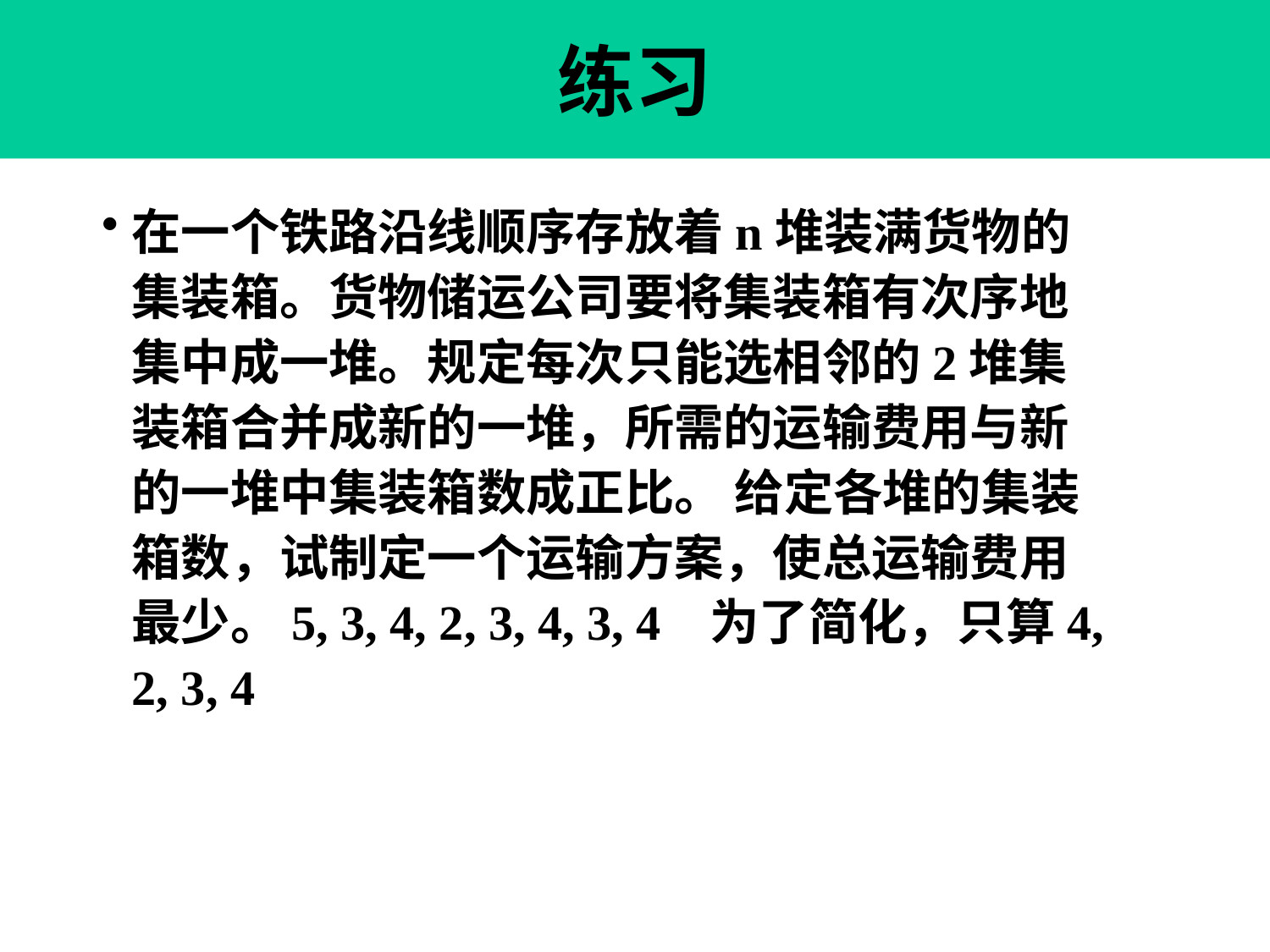

# 练习
在一个铁路沿线顺序存放着n堆装满货物的集装箱。货物储运公司要将集装箱有次序地集中成一堆。规定每次只能选相邻的2堆集装箱合并成新的一堆，所需的运输费用与新的一堆中集装箱数成正比。 给定各堆的集装箱数，试制定一个运输方案，使总运输费用最少。5, 3, 4, 2, 3, 4, 3, 4   为了简化，只算4, 2, 3, 4